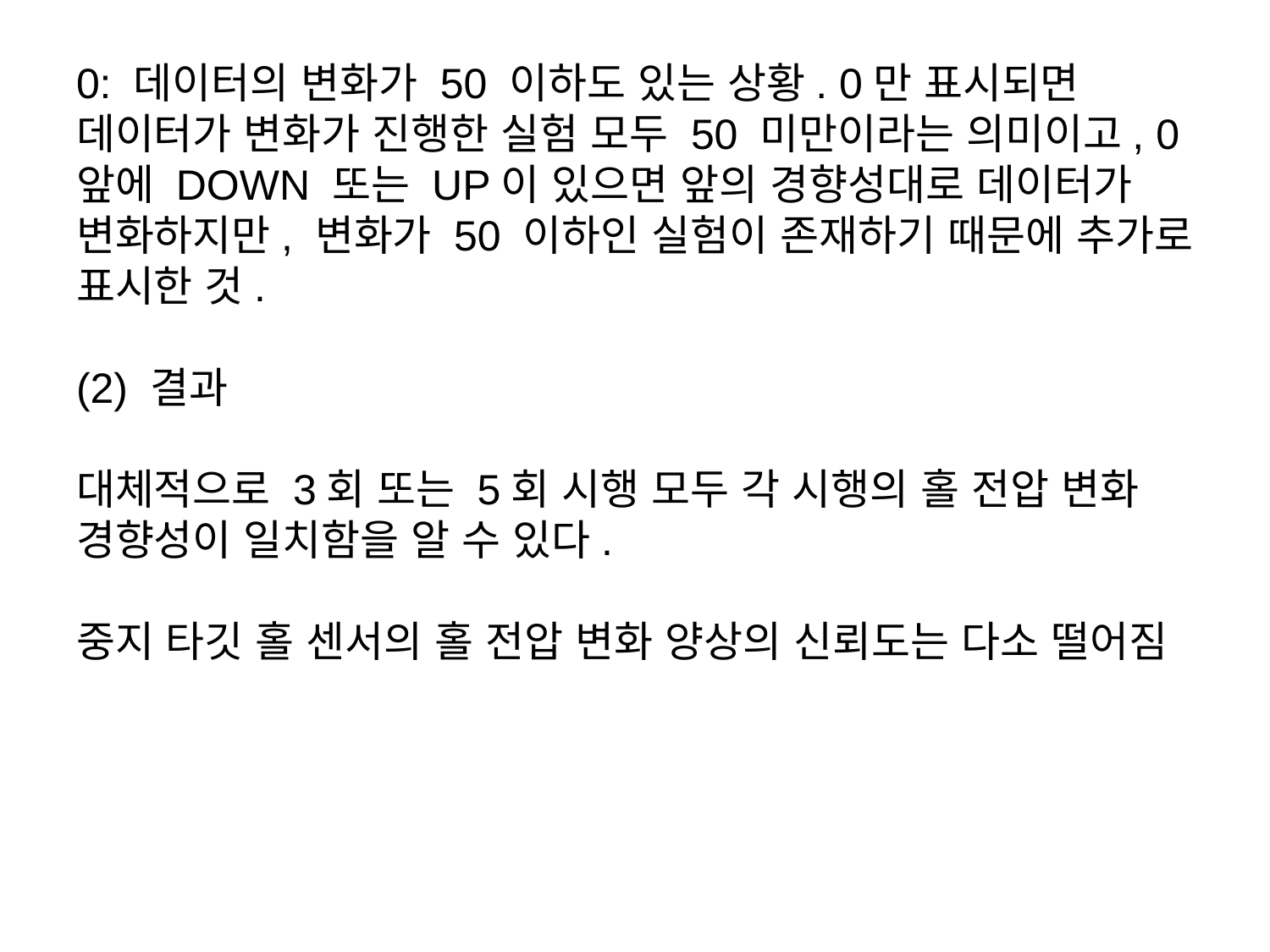

0: 데이터의 변화가 50 이하도 있는 상황. 0만 표시되면 데이터가 변화가 진행한 실험 모두 50 미만이라는 의미이고, 0 앞에 DOWN 또는 UP이 있으면 앞의 경향성대로 데이터가 변화하지만, 변화가 50 이하인 실험이 존재하기 때문에 추가로 표시한 것.

(2) 결과

대체적으로 3회 또는 5회 시행 모두 각 시행의 홀 전압 변화 경향성이 일치함을 알 수 있다.

중지 타깃 홀 센서의 홀 전압 변화 양상의 신뢰도는 다소 떨어짐